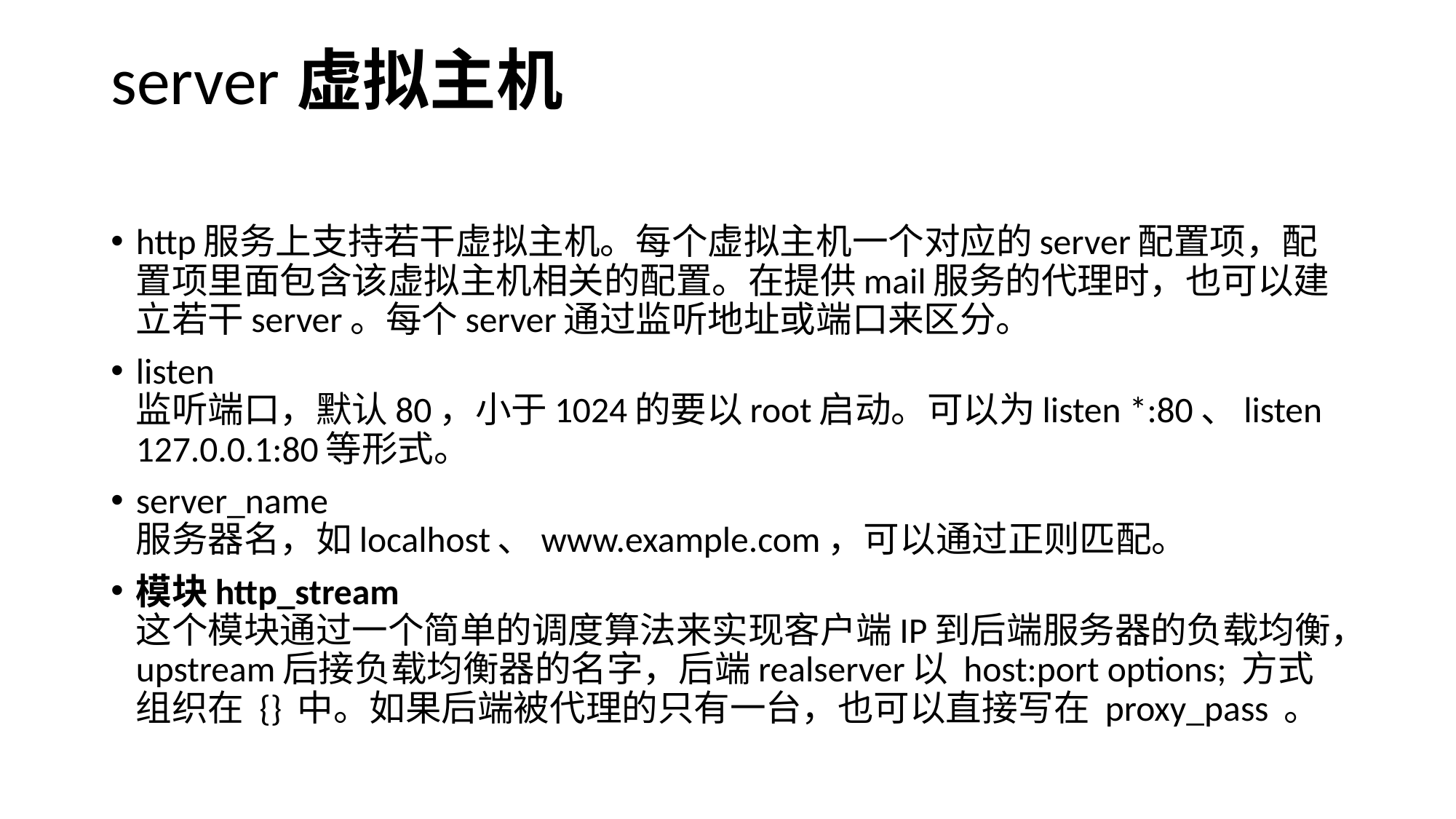

# server虚拟主机
http服务上支持若干虚拟主机。每个虚拟主机一个对应的server配置项，配置项里面包含该虚拟主机相关的配置。在提供mail服务的代理时，也可以建立若干server。每个server通过监听地址或端口来区分。
listen
监听端口，默认80，小于1024的要以root启动。可以为listen *:80、listen 127.0.0.1:80等形式。
server_name
服务器名，如localhost、www.example.com，可以通过正则匹配。
模块http_stream
这个模块通过一个简单的调度算法来实现客户端IP到后端服务器的负载均衡，upstream后接负载均衡器的名字，后端realserver以 host:port options; 方式组织在 {} 中。如果后端被代理的只有一台，也可以直接写在 proxy_pass 。